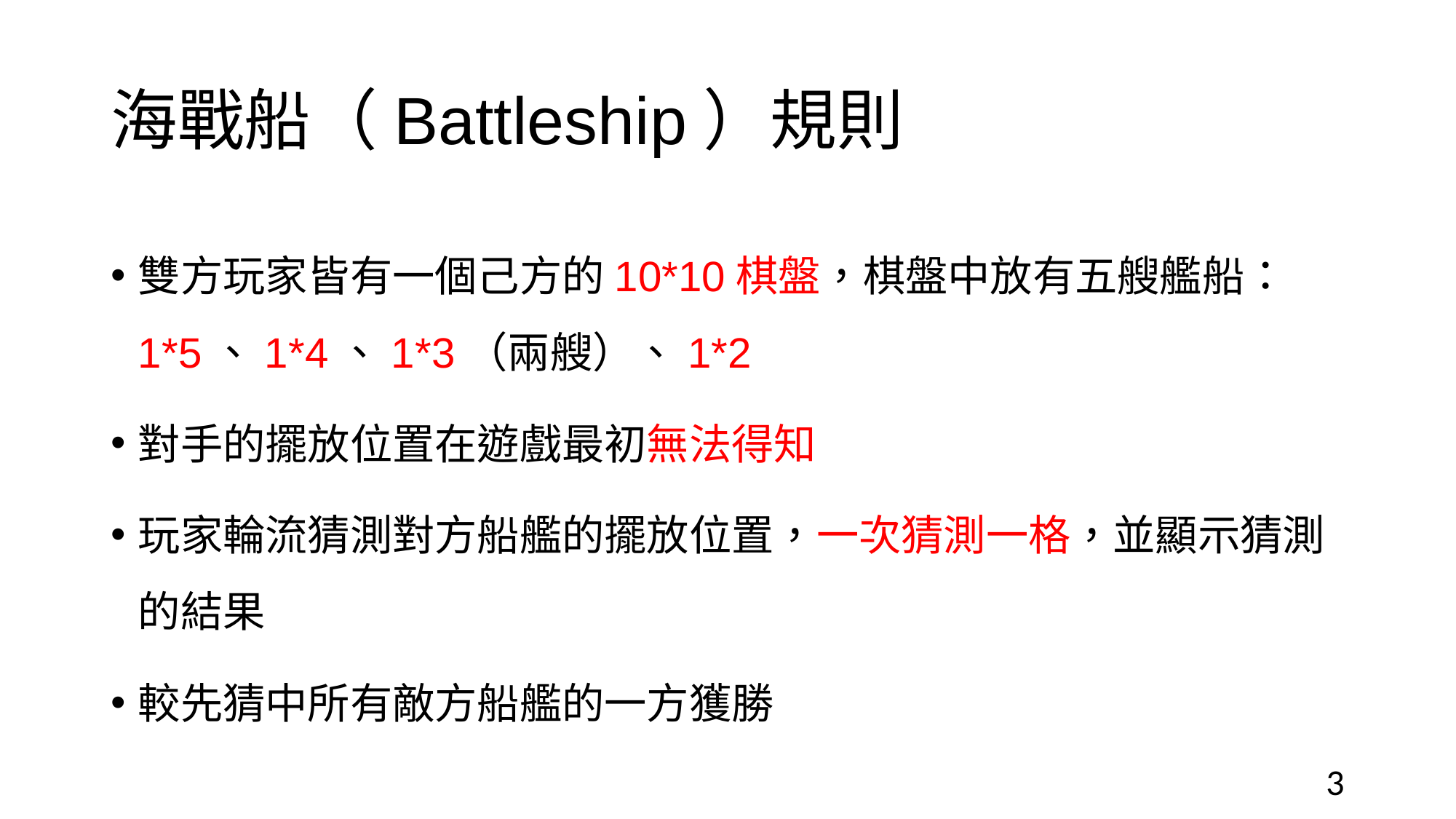

# 海戰船（Battleship）規則
雙方玩家皆有一個己方的10*10棋盤，棋盤中放有五艘艦船：1*5、1*4、1*3（兩艘）、1*2
對手的擺放位置在遊戲最初無法得知
玩家輪流猜測對方船艦的擺放位置，一次猜測一格，並顯示猜測的結果
較先猜中所有敵方船艦的一方獲勝

3